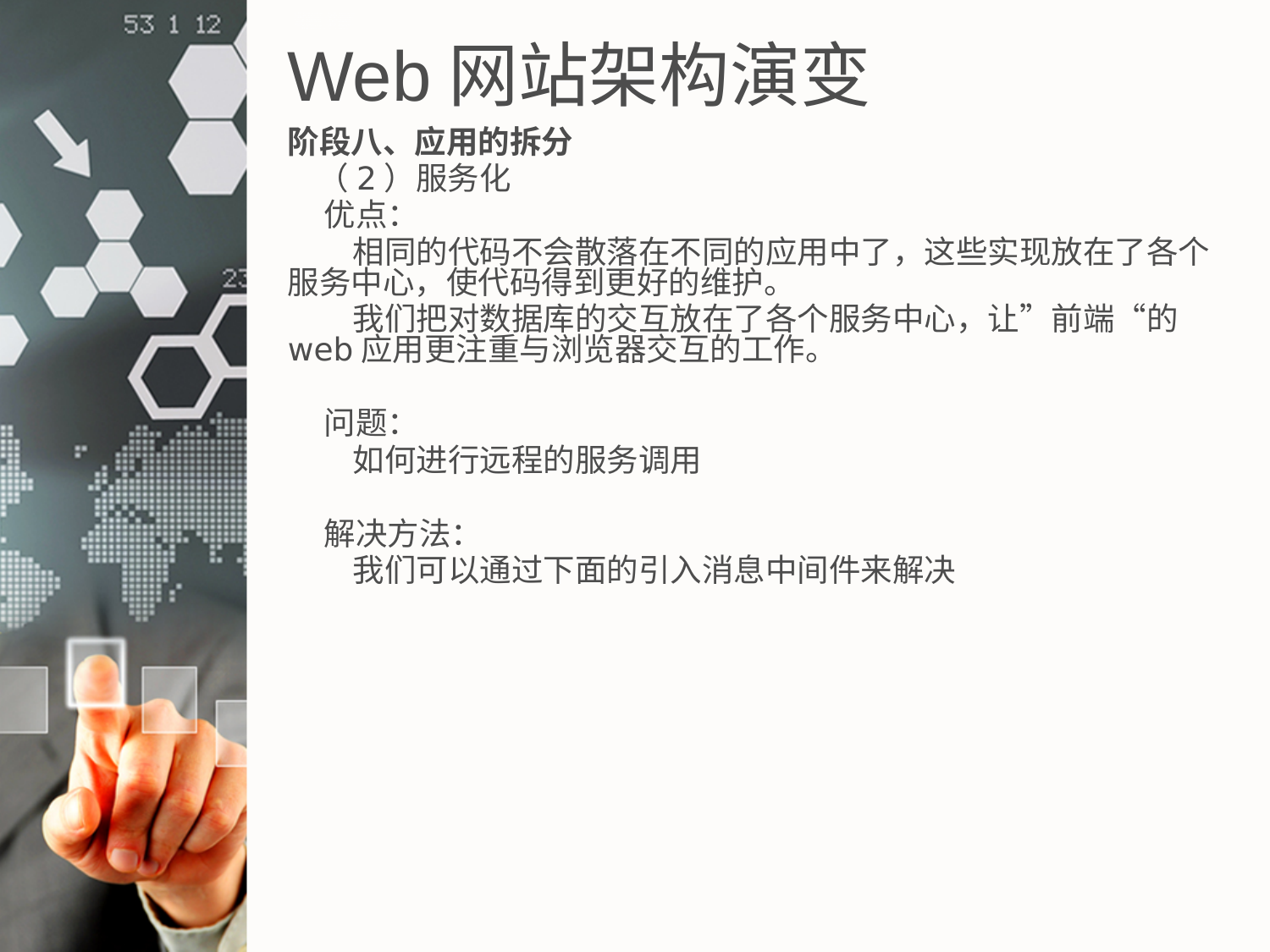

PPT模板下载：www.1ppt.com/moban/     行业PPT模板：www.1ppt.com/hangye/
节日PPT模板：www.1ppt.com/jieri/           PPT素材下载：www.1ppt.com/sucai/
PPT背景图片：www.1ppt.com/beijing/      PPT图表下载：www.1ppt.com/tubiao/
优秀PPT下载：www.1ppt.com/xiazai/        PPT教程： www.1ppt.com/powerpoint/
Word教程： www.1ppt.com/word/              Excel教程：www.1ppt.com/excel/
资料下载：www.1ppt.com/ziliao/                PPT课件下载：www.1ppt.com/kejian/
范文下载：www.1ppt.com/fanwen/             试卷下载：www.1ppt.com/shiti/
教案下载：www.1ppt.com/jiaoan/        PPT论坛：www.1ppt.cn

# Web网站架构演变
阶段八、应用的拆分
   （2）服务化
    优点：
        相同的代码不会散落在不同的应用中了，这些实现放在了各个服务中心，使代码得到更好的维护。
        我们把对数据库的交互放在了各个服务中心，让”前端“的web应用更注重与浏览器交互的工作。

    问题：
        如何进行远程的服务调用

    解决方法：
        我们可以通过下面的引入消息中间件来解决